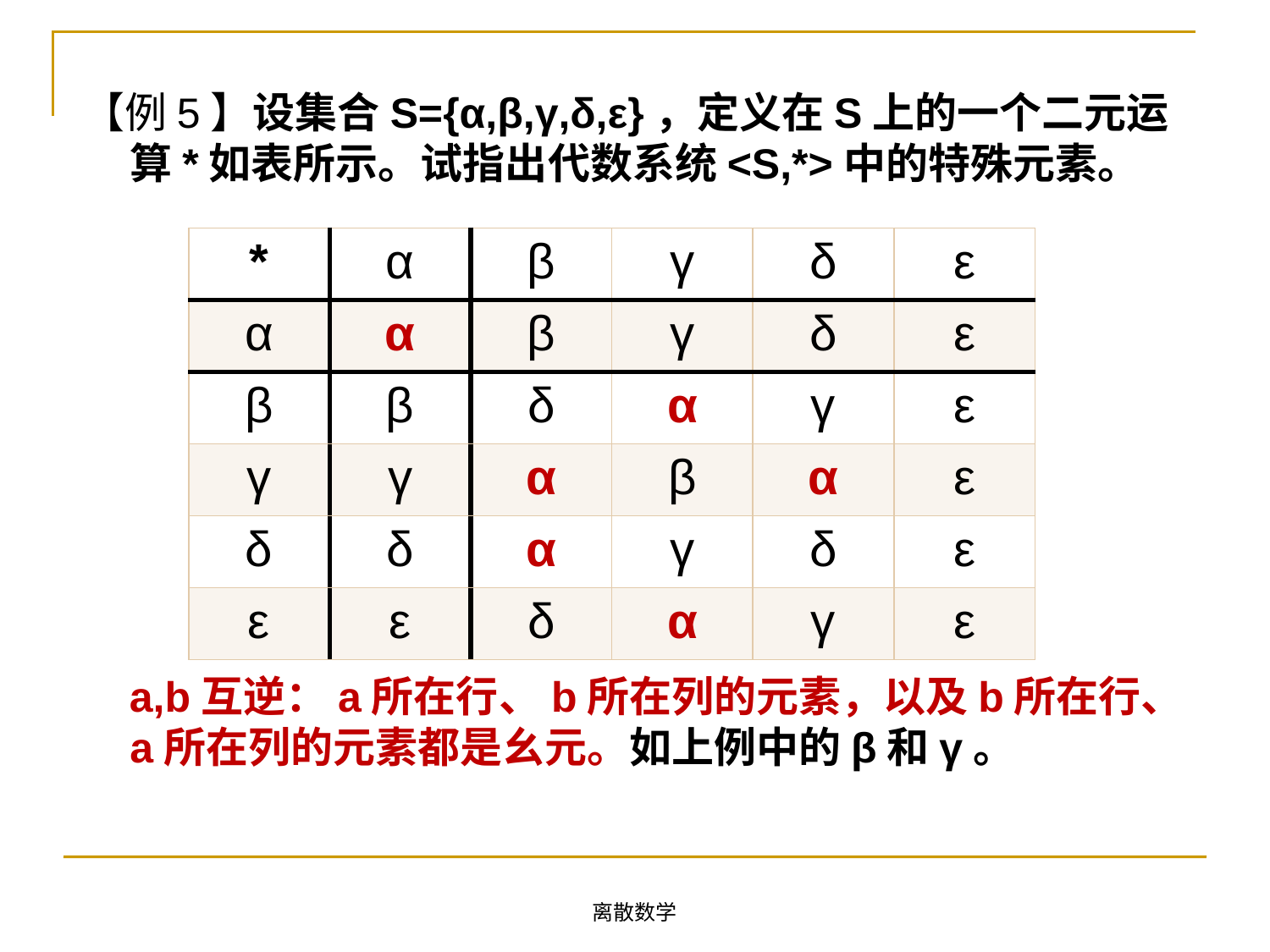

【例5】设集合S={α,β,γ,δ,ε}，定义在S上的一个二元运算*如表所示。试指出代数系统<S,*>中的特殊元素。

    a,b互逆：a所在行、b所在列的元素，以及b所在行、a所在列的元素都是幺元。如上例中的β和γ。
| \* | α | β | γ | δ | ε |
| --- | --- | --- | --- | --- | --- |
| α | α | β | γ | δ | ε |
| β | β | δ | α | γ | ε |
| γ | γ | α | β | α | ε |
| δ | δ | α | γ | δ | ε |
| ε | ε | δ | α | γ | ε |

40
离散数学